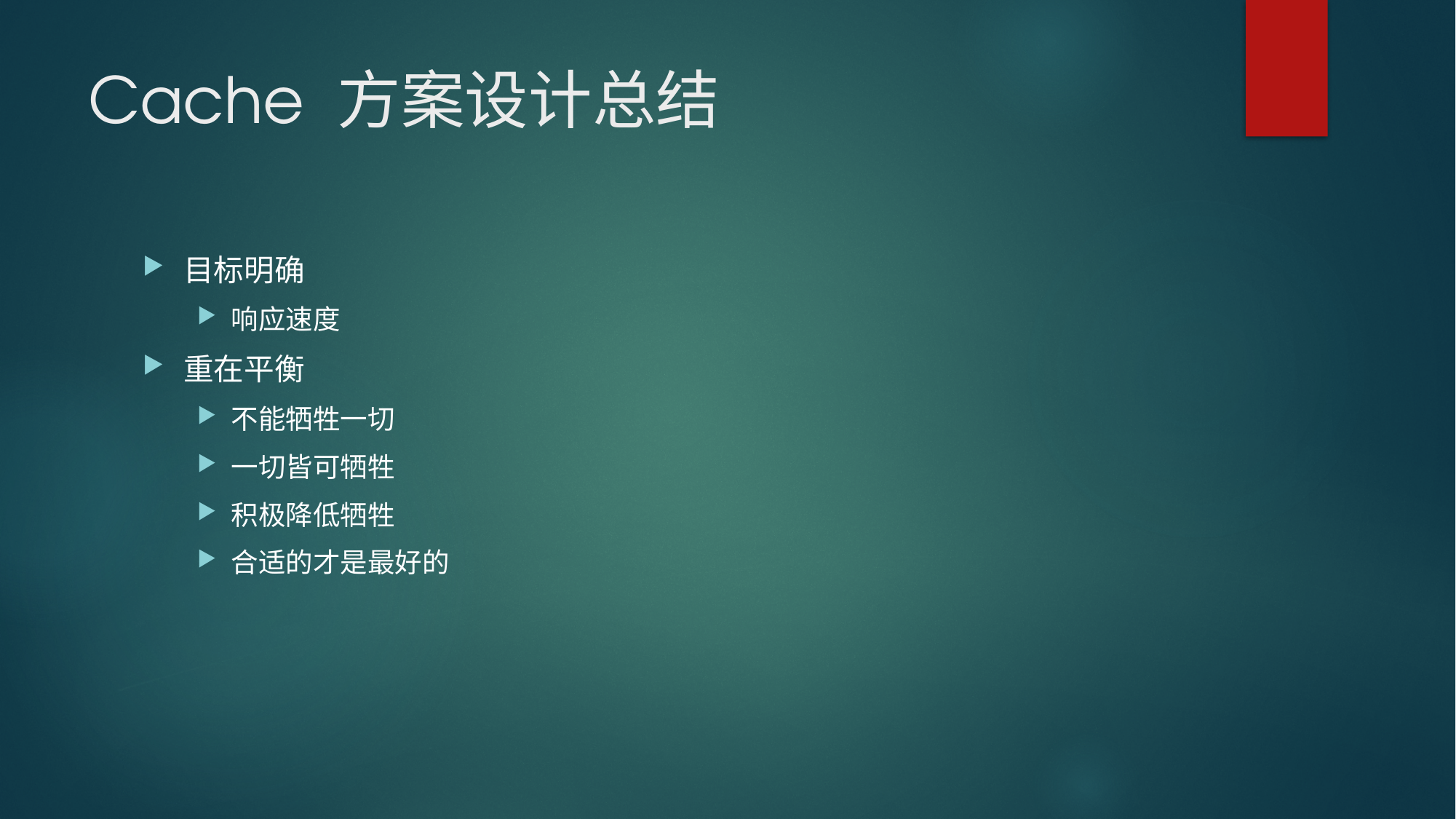

# Cache 方案设计总结
目标明确
响应速度
重在平衡
不能牺牲一切
一切皆可牺牲
积极降低牺牲
合适的才是最好的